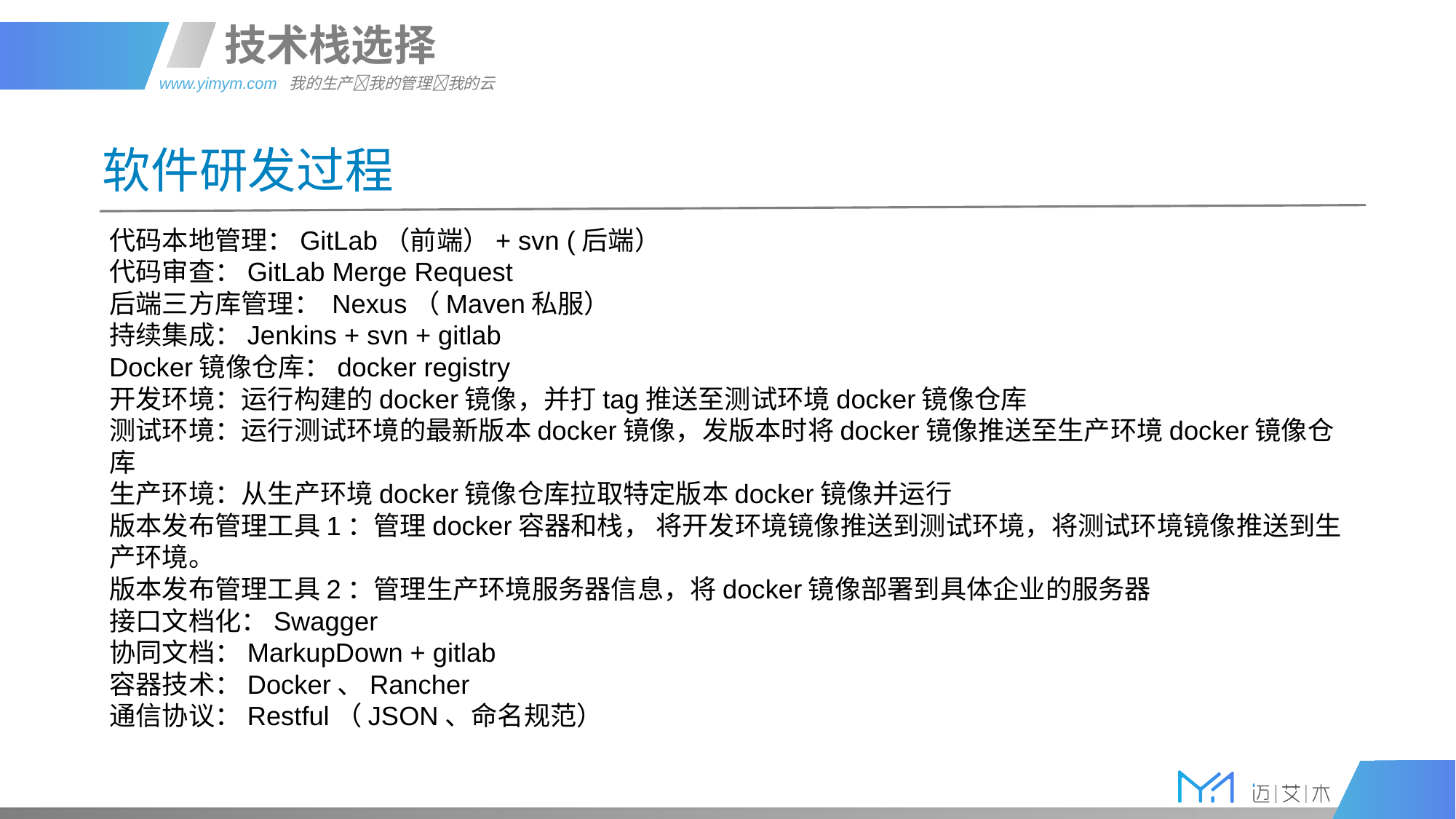

技术栈选择
软件研发过程
代码本地管理：GitLab（前端）+ svn (后端）
代码审查：GitLab Merge Request
后端三方库管理： Nexus（Maven私服）
持续集成：Jenkins + svn + gitlab
Docker镜像仓库：docker registry
开发环境：运行构建的docker镜像，并打tag推送至测试环境docker镜像仓库
测试环境：运行测试环境的最新版本docker镜像，发版本时将docker镜像推送至生产环境docker镜像仓库
生产环境：从生产环境docker镜像仓库拉取特定版本docker镜像并运行
版本发布管理工具1：管理docker容器和栈， 将开发环境镜像推送到测试环境，将测试环境镜像推送到生产环境。
版本发布管理工具2：管理生产环境服务器信息，将docker镜像部署到具体企业的服务器
接口文档化：Swagger
协同文档：MarkupDown + gitlab
容器技术：Docker、Rancher
通信协议：Restful（JSON、命名规范）